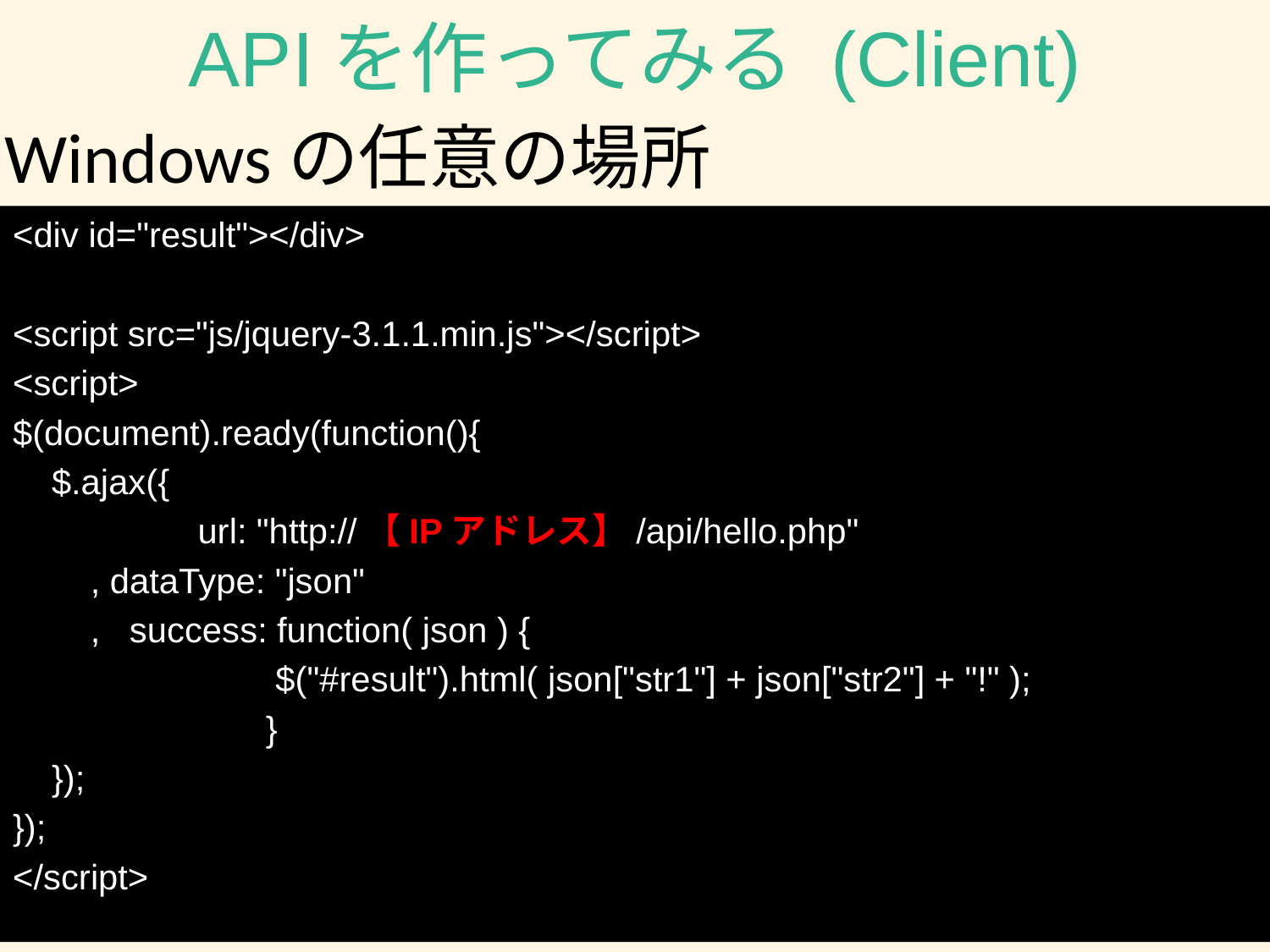

# APIを作ってみる (Client)
Windowsの任意の場所
<div id="result"></div>

<script src="js/jquery-3.1.1.min.js"></script>
<script>
$(document).ready(function(){
    $.ajax({
                   url: "http://【IPアドレス】/api/hello.php"
        , dataType: "json"
        ,   success: function( json ) {
                           $("#result").html( json["str1"] + json["str2"] + "!" );
                          }
    });
});
</script>